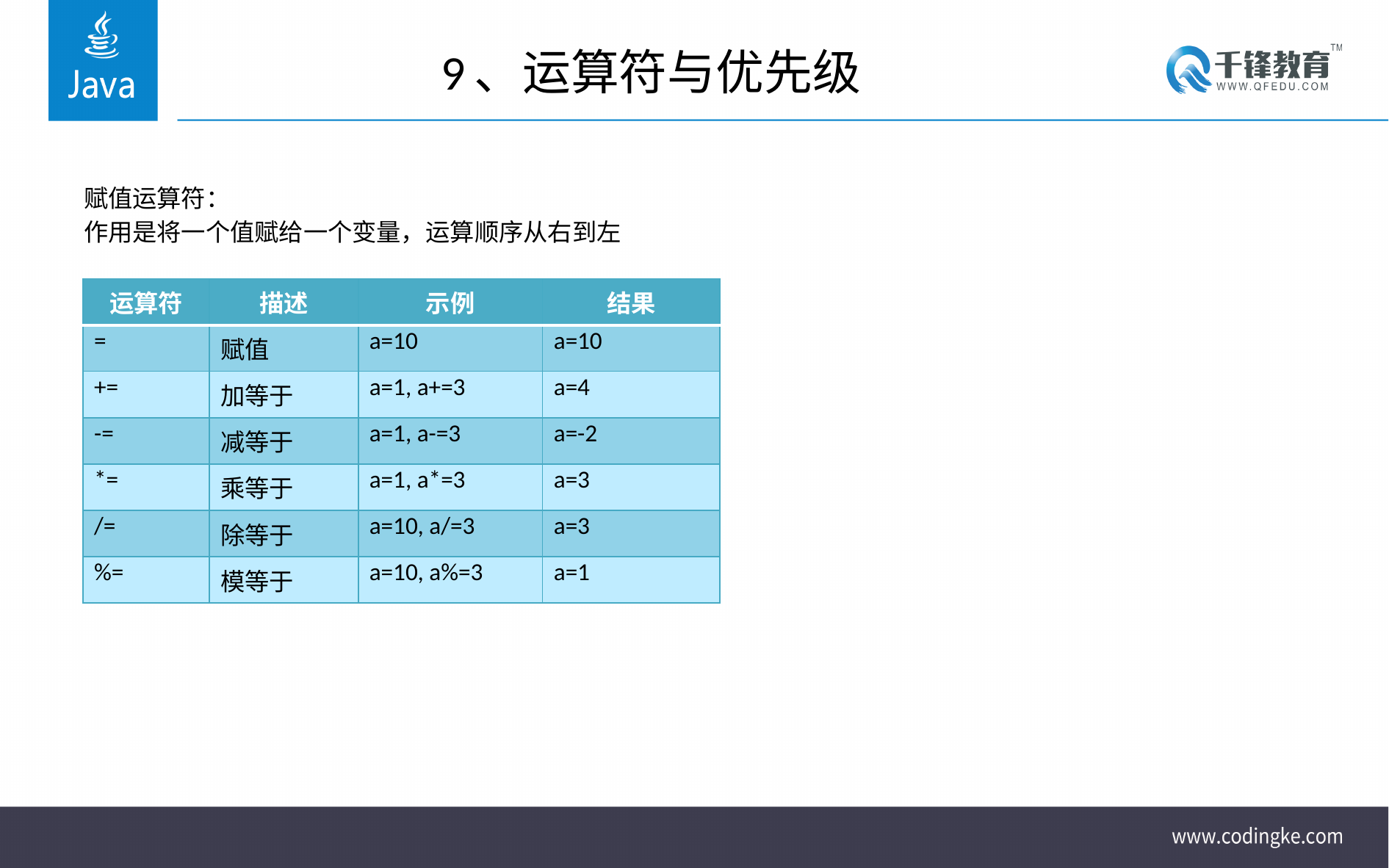

# 9、运算符与优先级
赋值运算符：
作用是将一个值赋给一个变量，运算顺序从右到左

| 运算符 | 描述 | 示例 | 结果 |
| --- | --- | --- | --- |
| = | 赋值 | a=10 | a=10 |
| += | 加等于 | a=1, a+=3 | a=4 |
| -= | 减等于 | a=1, a-=3 | a=-2 |
| \*= | 乘等于 | a=1, a\*=3 | a=3 |
| /= | 除等于 | a=10, a/=3 | a=3 |
| %= | 模等于 | a=10, a%=3 | a=1 |